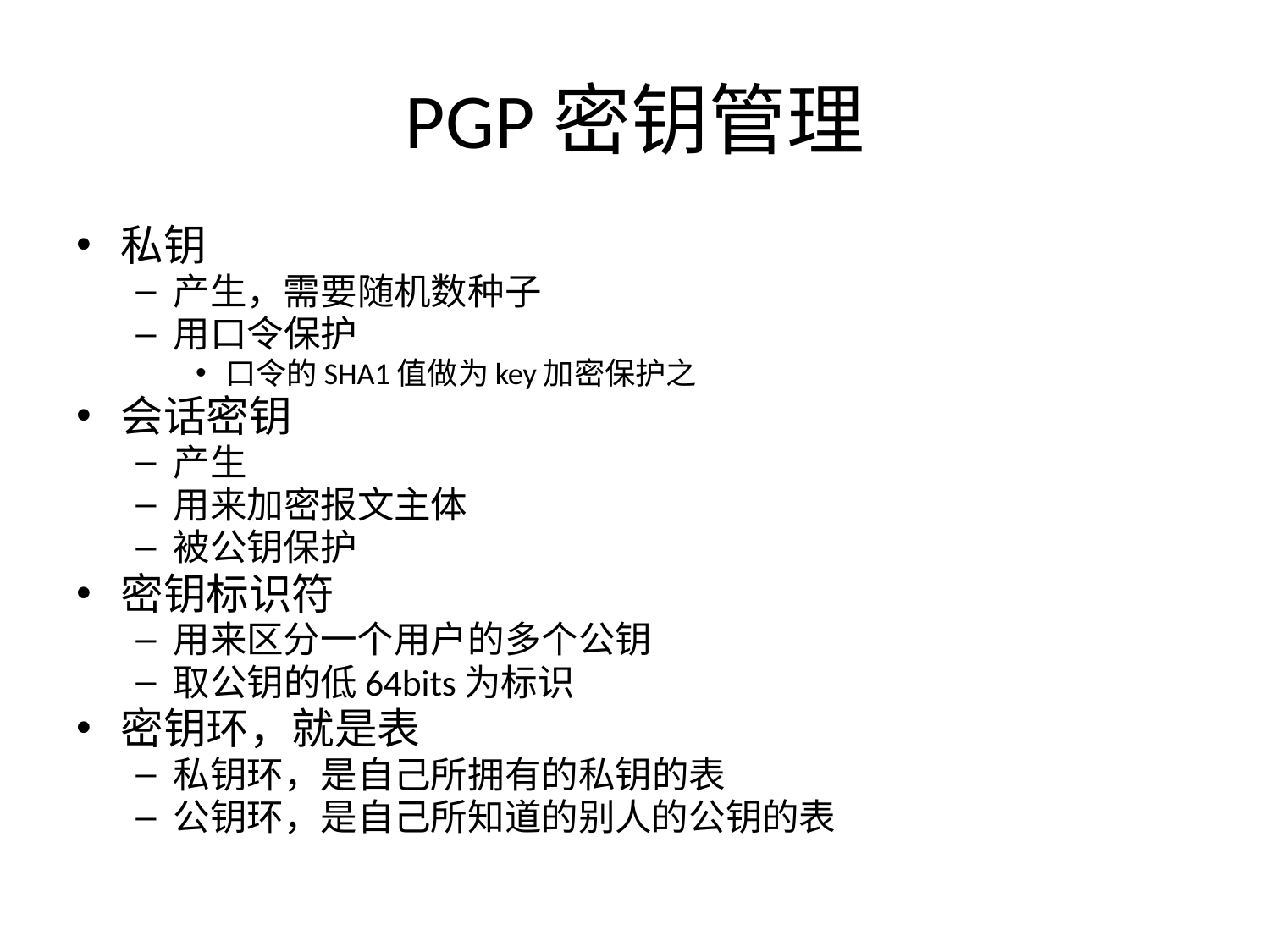

# PGP密钥管理
私钥
产生，需要随机数种子
用口令保护
口令的SHA1值做为key加密保护之
会话密钥
产生
用来加密报文主体
被公钥保护
密钥标识符
用来区分一个用户的多个公钥
取公钥的低64bits为标识
密钥环，就是表
私钥环，是自己所拥有的私钥的表
公钥环，是自己所知道的别人的公钥的表